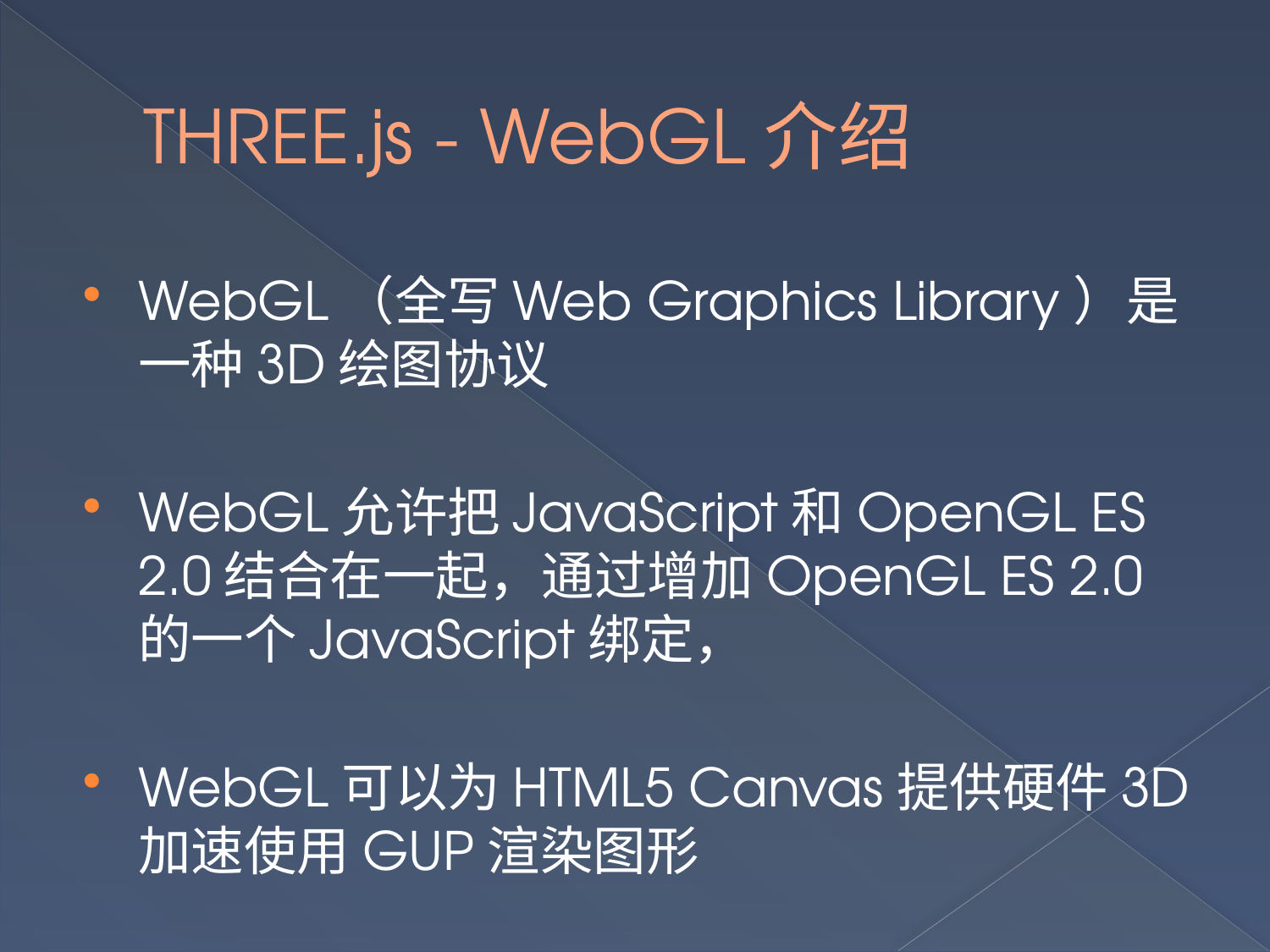

# THREE.js - WebGL介绍
WebGL（全写Web Graphics Library）是一种3D绘图协议

WebGL允许把JavaScript和OpenGL ES 2.0结合在一起，通过增加OpenGL ES 2.0的一个JavaScript绑定，

WebGL可以为HTML5 Canvas提供硬件3D加速使用GUP渲染图形